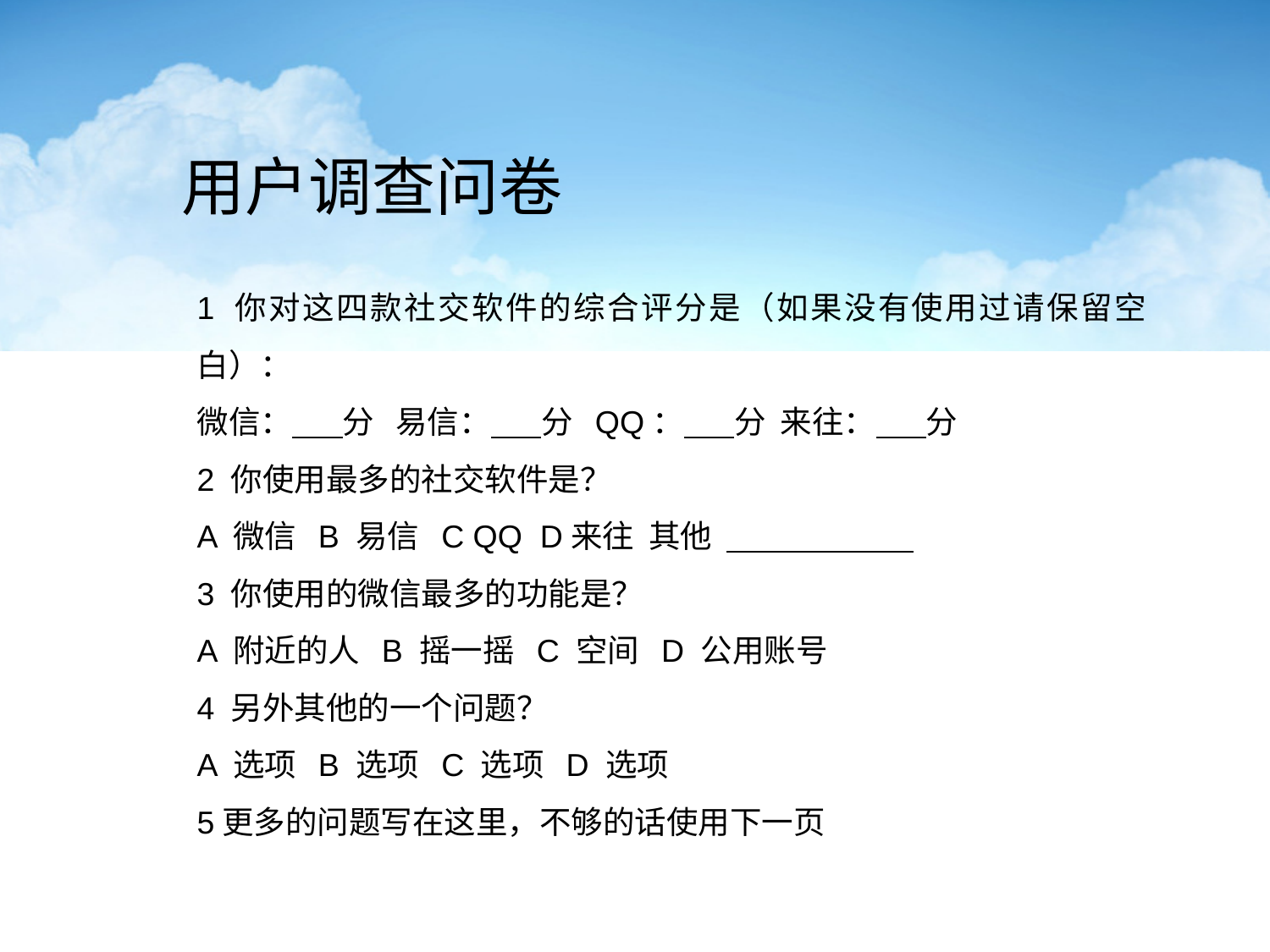

用户调查问卷
1 你对这四款社交软件的综合评分是（如果没有使用过请保留空白）：
微信：       分   易信：       分  QQ：       分  来往：       分
2 你使用最多的社交软件是？
A 微信  B 易信  C QQ  D来往  其他
3 你使用的微信最多的功能是？
A 附近的人  B 摇一摇  C 空间  D 公用账号
4 另外其他的一个问题？
A 选项  B 选项  C 选项  D 选项
5更多的问题写在这里，不够的话使用下一页